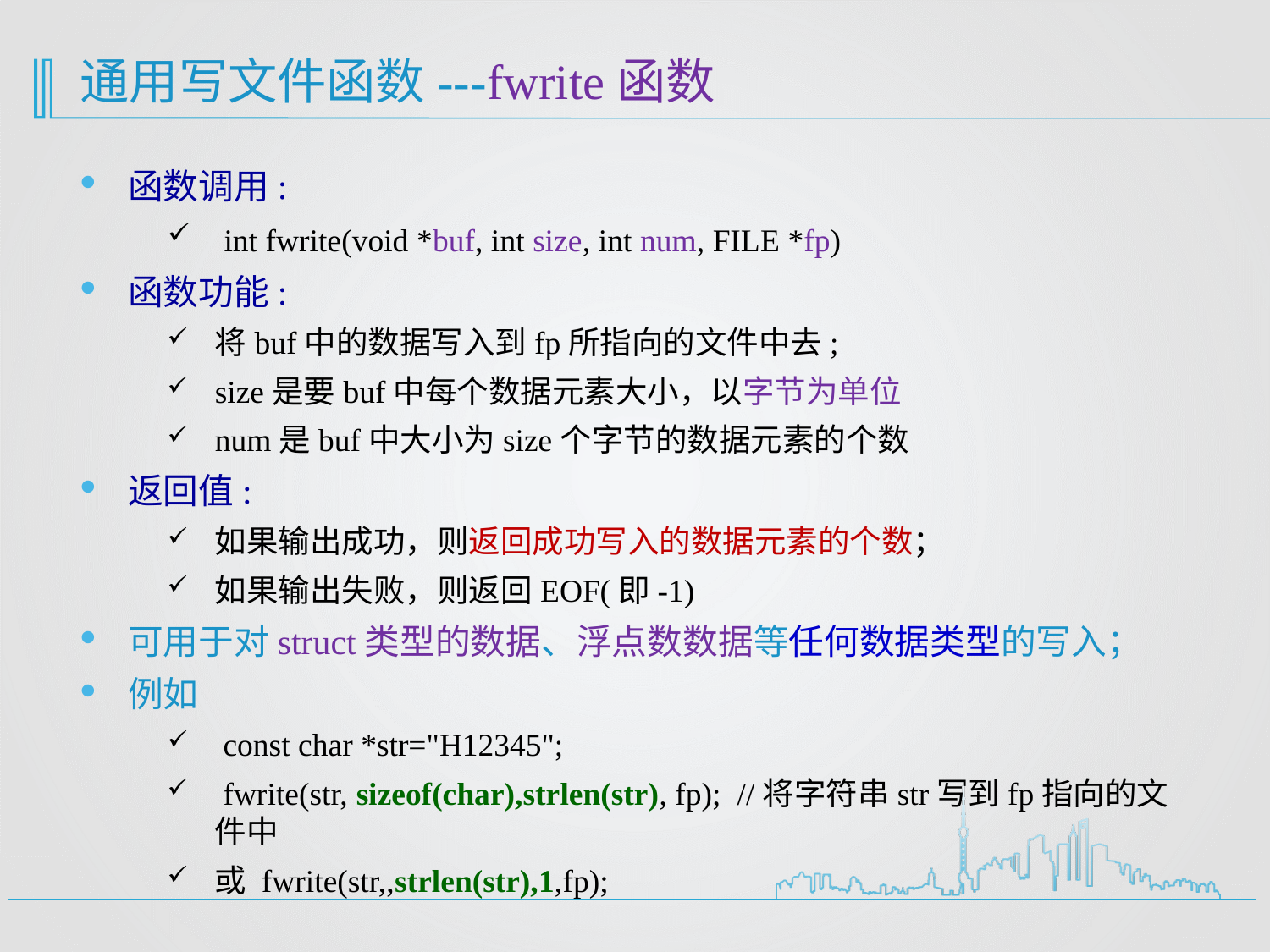

# 通用写文件函数---fwrite函数
函数调用:
 int fwrite(void *buf, int size, int num, FILE *fp)
函数功能:
将buf中的数据写入到fp所指向的文件中去;
size是要buf中每个数据元素大小，以字节为单位
num是buf中大小为size个字节的数据元素的个数
返回值:
如果输出成功，则返回成功写入的数据元素的个数；
如果输出失败，则返回EOF(即-1)
可用于对struct类型的数据、浮点数数据等任何数据类型的写入；
例如
 const char *str="H12345";
 fwrite(str, sizeof(char),strlen(str), fp);  //将字符串str写到fp指向的文件中
或 fwrite(str,,strlen(str),1,fp);